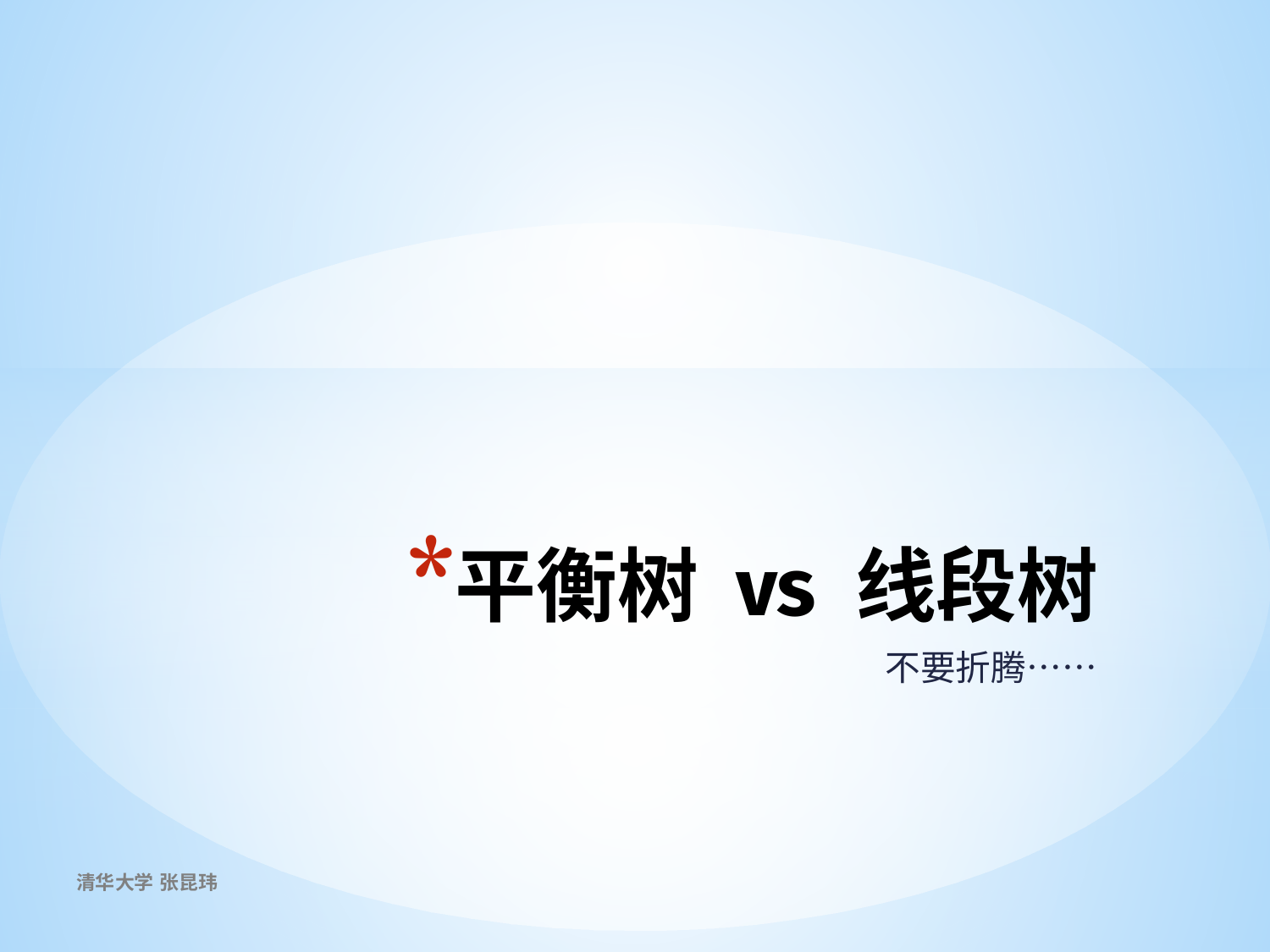

# 平衡树 vs 线段树
不要折腾……
清华大学 张昆玮
79